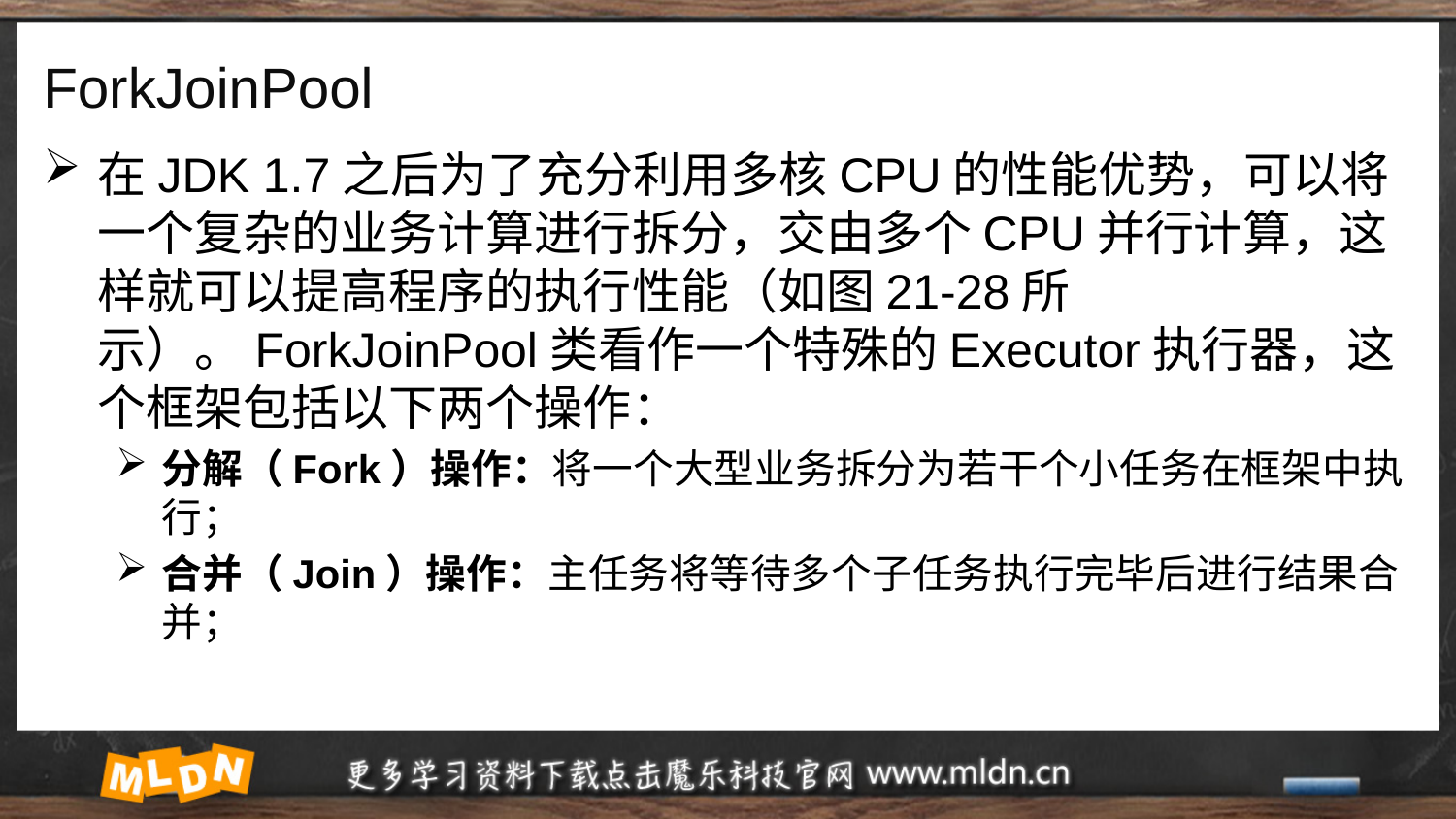

# ForkJoinPool
在JDK 1.7之后为了充分利用多核CPU的性能优势，可以将一个复杂的业务计算进行拆分，交由多个CPU并行计算，这样就可以提高程序的执行性能（如图21-28所示）。ForkJoinPool类看作一个特殊的Executor执行器，这个框架包括以下两个操作：
分解（Fork）操作：将一个大型业务拆分为若干个小任务在框架中执行；
合并（Join）操作：主任务将等待多个子任务执行完毕后进行结果合并；